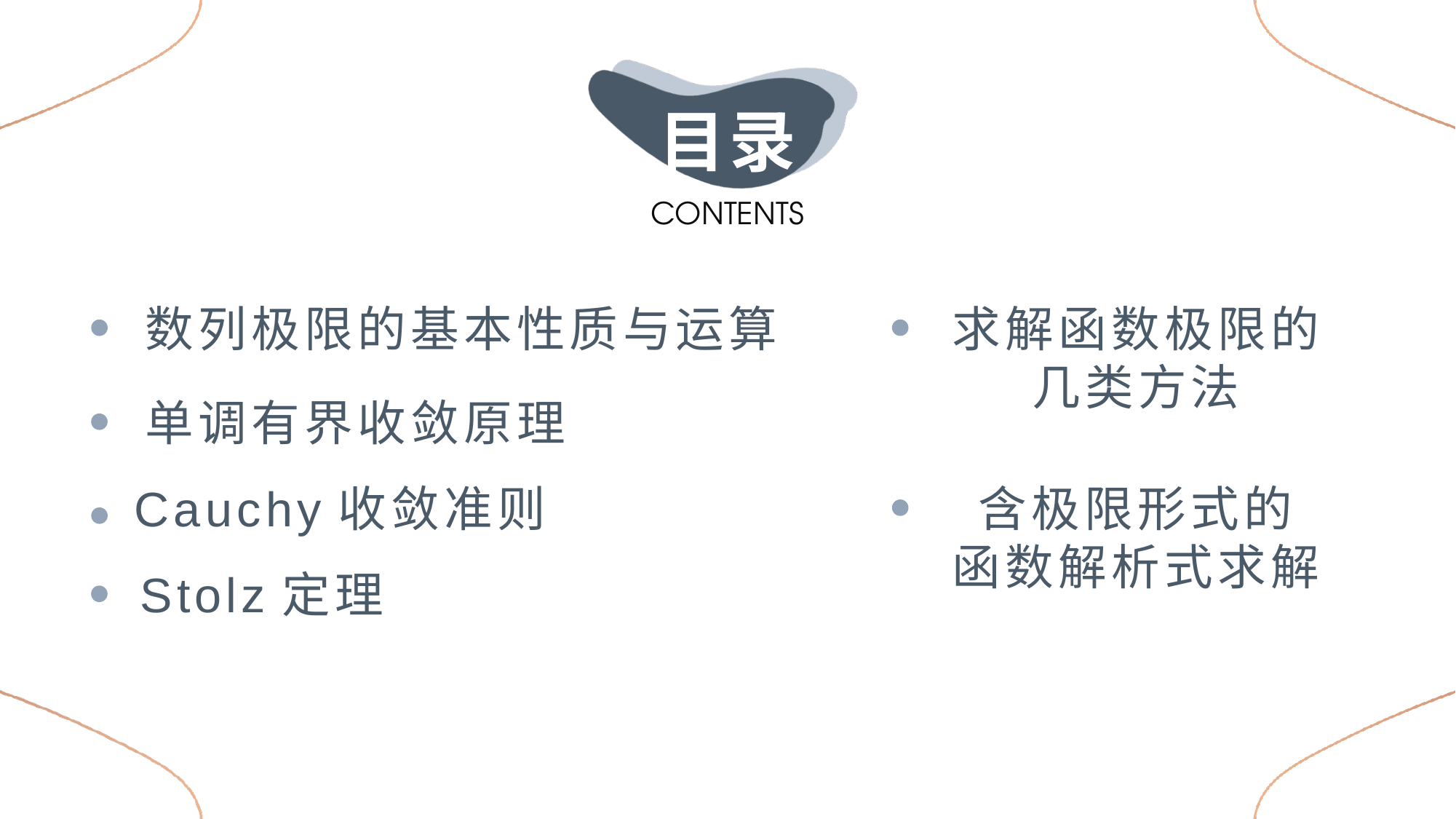

目录
CONTENTS
数列极限的基本性质与运算
求解函数极限的
几类方法

单调有界收敛原理

Cauchy收敛准则
含极限形式的
函数解析式求解

Stolz定理